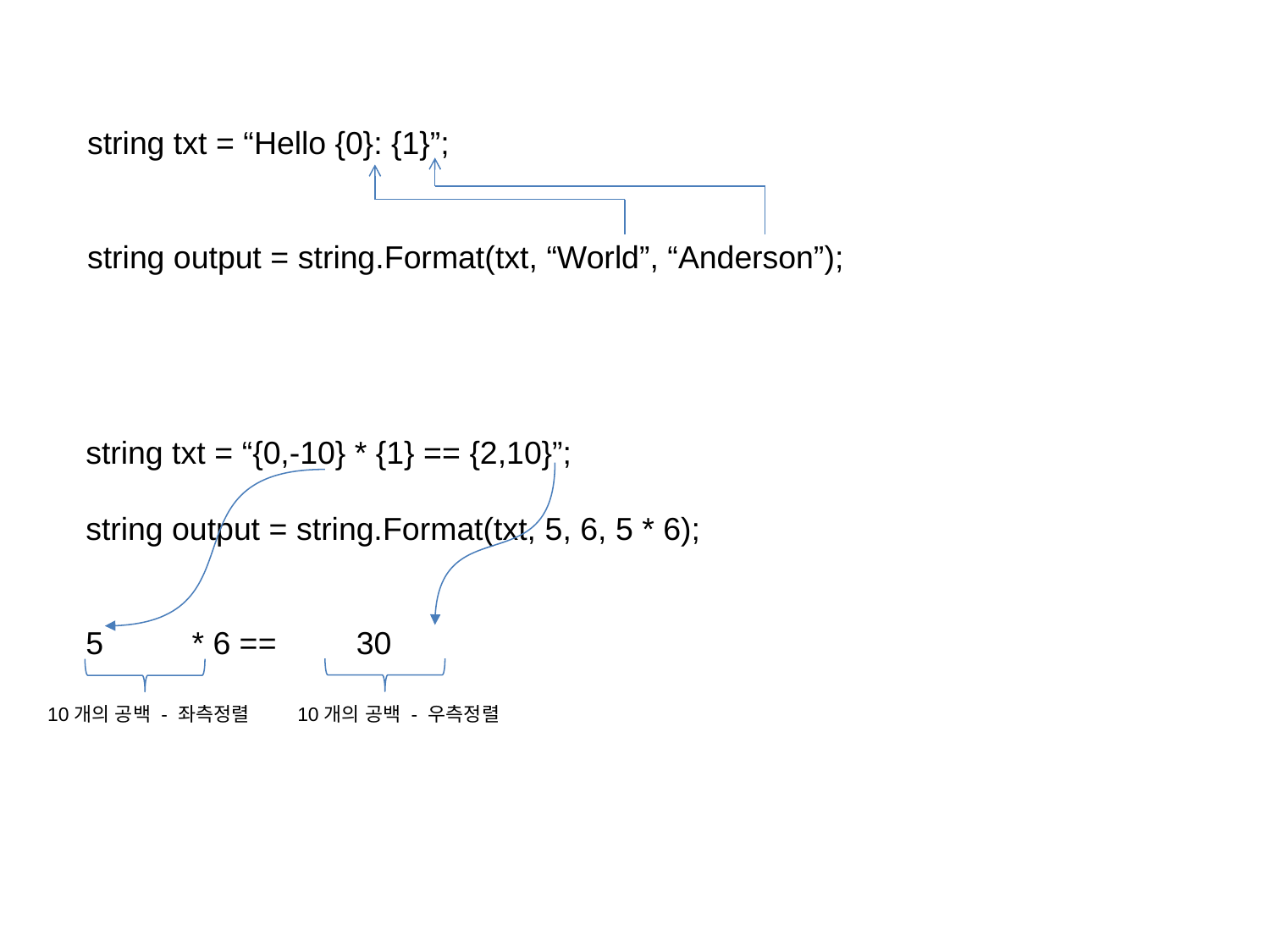

string txt = “Hello {0}: {1}”;

string output = string.Format(txt, “World”, “Anderson”);
string txt = “{0,-10} * {1} == {2,10}”;

string output = string.Format(txt, 5, 6, 5 * 6);

5          * 6 ==         30

10개의 공백 - 좌측정렬
10개의 공백 - 우측정렬